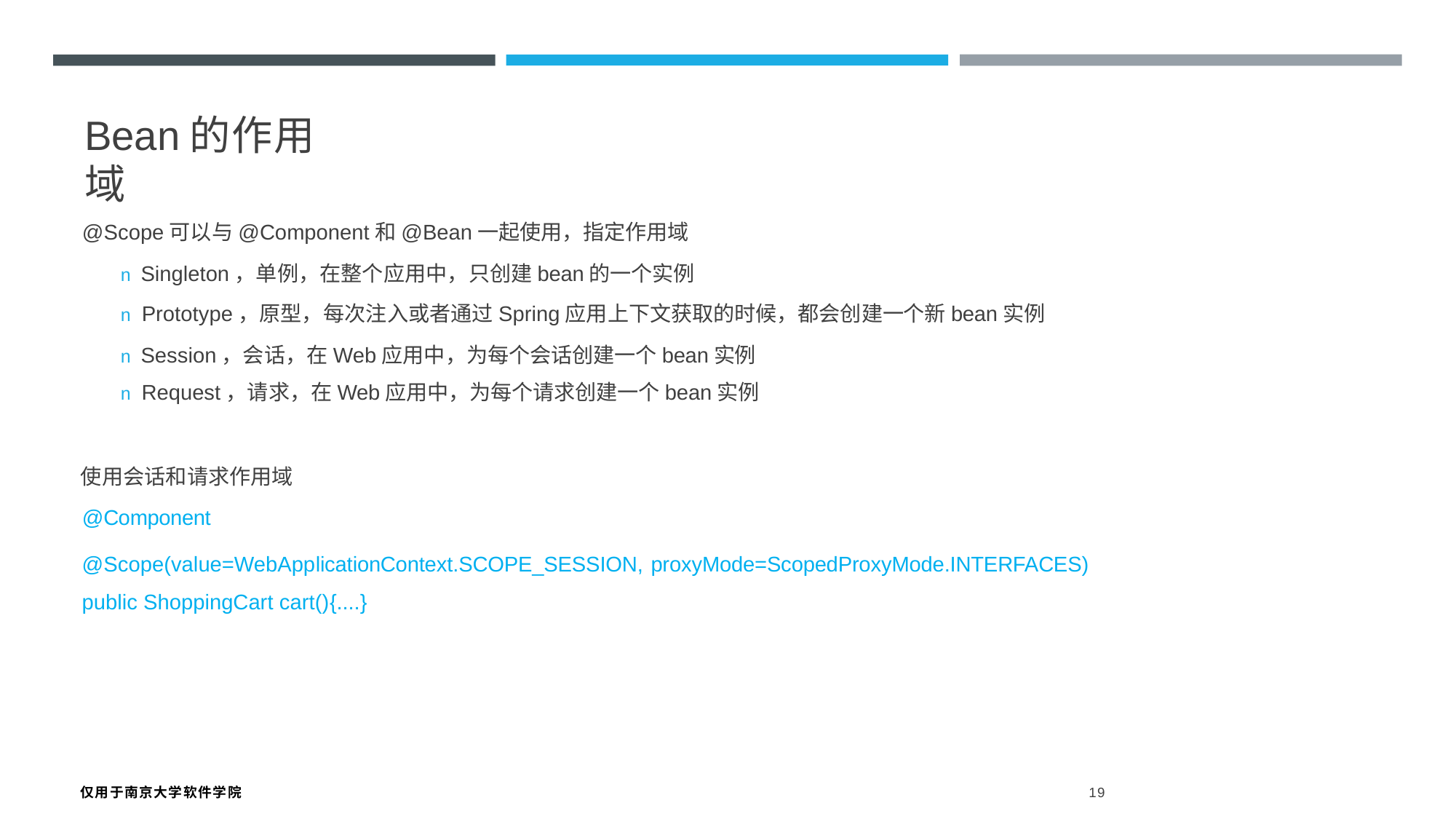

Bean的作用域

@Scope可以与@Component和@Bean一起使用，指定作用域
n Singleton，单例，在整个应用中，只创建bean的一个实例
n Prototype，原型，每次注入或者通过Spring应用上下文获取的时候，都会创建一个新bean实例
n Session，会话，在Web应用中，为每个会话创建一个bean实例
n Request，请求，在Web应用中，为每个请求创建一个bean实例

使用会话和请求作用域
@Component

@Scope(value=WebApplicationContext.SCOPE_SESSION, proxyMode=ScopedProxyMode.INTERFACES)  public ShoppingCart cart(){....}

仅用于南京大学软件学院                                                                                                                                                                                                                                                                                19